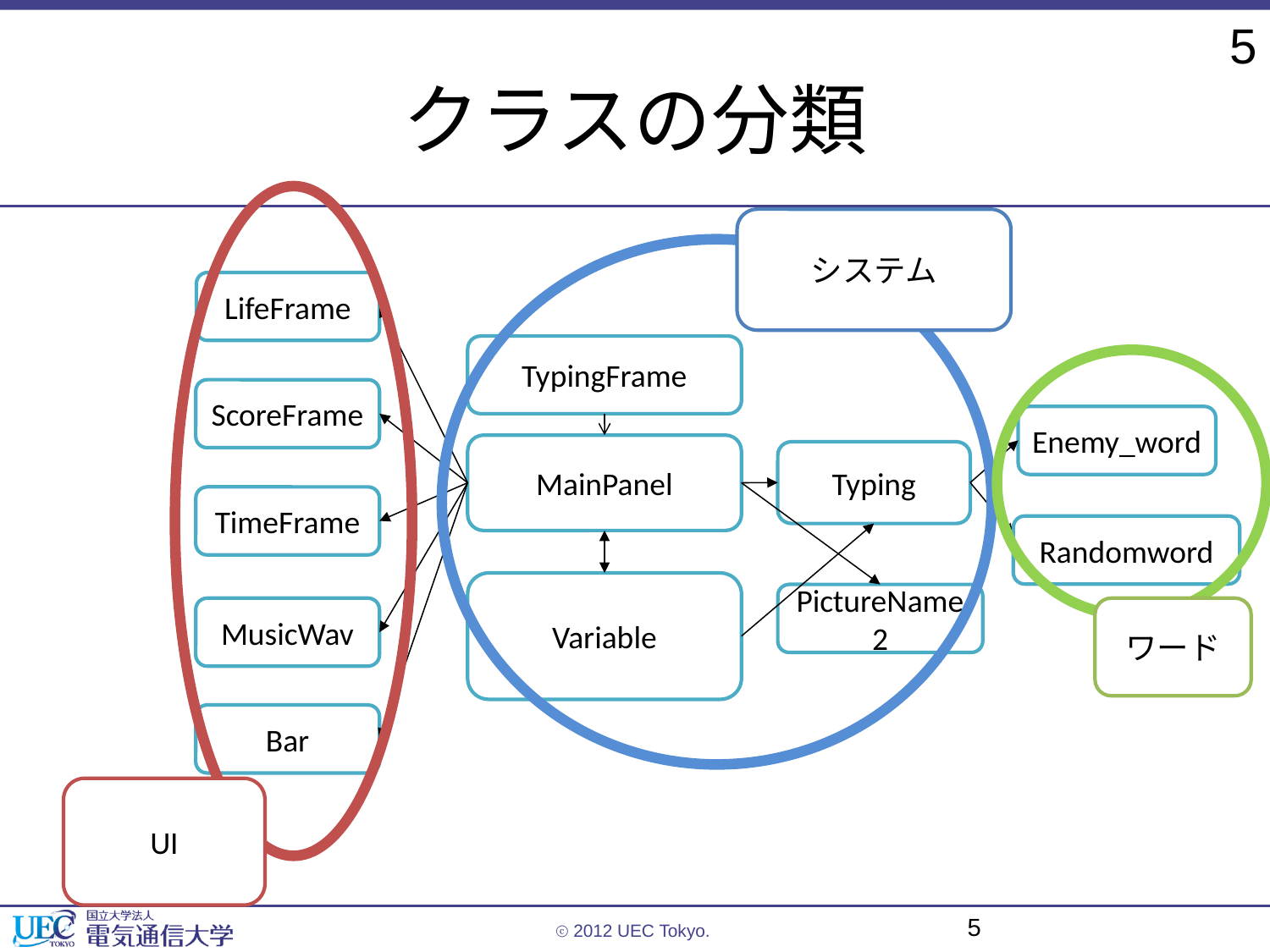

# クラスの分類

システム

LifeFrame
TypingFrame

ScoreFrame
Enemy_word
MainPanel
Typing
TimeFrame
Randomword
Variable
PictureName2
MusicWav
ワード
Bar
UI
5